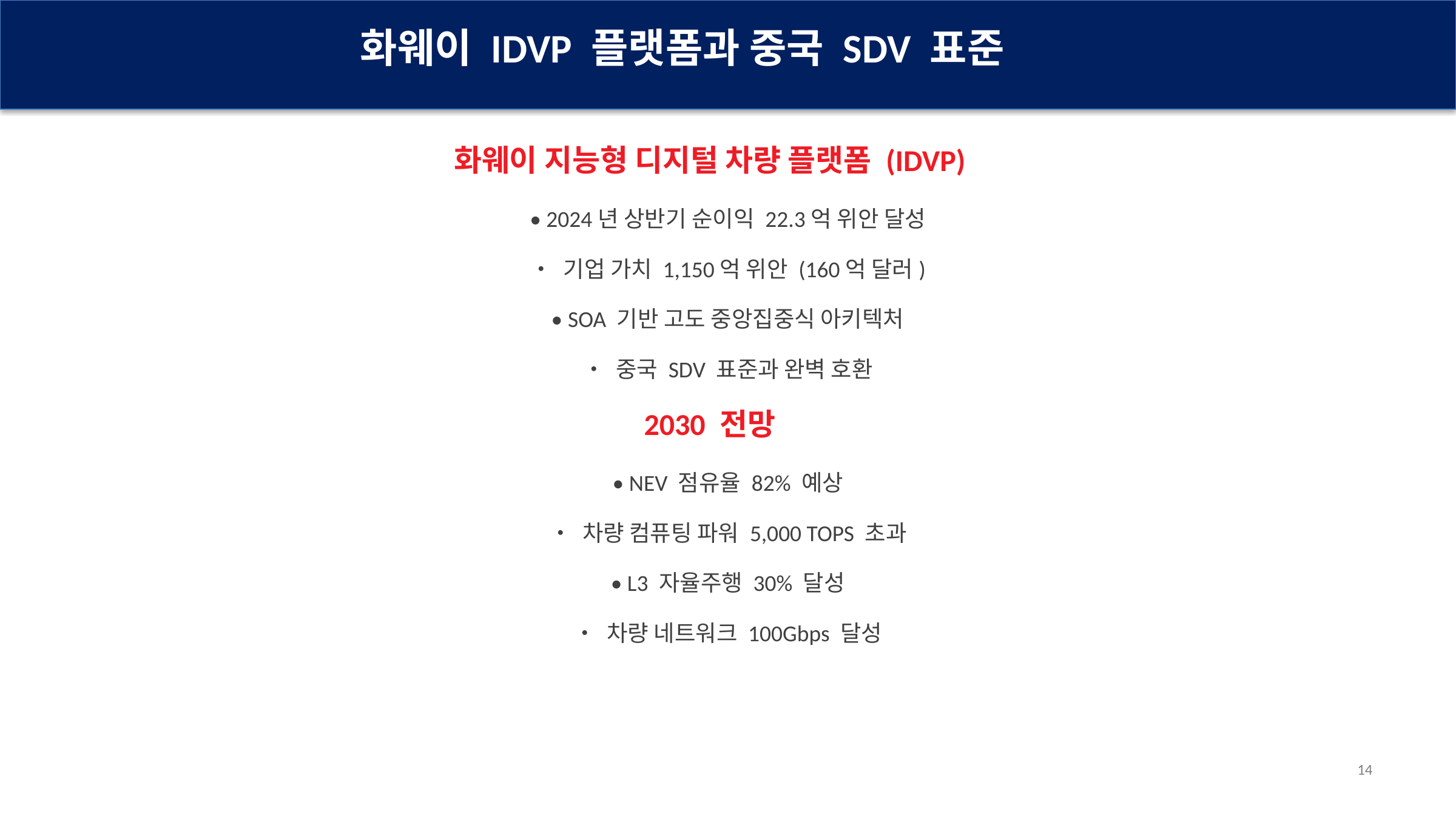

화웨이 IDVP 플랫폼과 중국 SDV 표준
화웨이 지능형 디지털 차량 플랫폼 (IDVP)
• 2024년 상반기 순이익 22.3억 위안 달성
• 기업 가치 1,150억 위안 (160억 달러)
• SOA 기반 고도 중앙집중식 아키텍처
• 중국 SDV 표준과 완벽 호환
2030 전망
• NEV 점유율 82% 예상
• 차량 컴퓨팅 파워 5,000 TOPS 초과
• L3 자율주행 30% 달성
• 차량 네트워크 100Gbps 달성
14